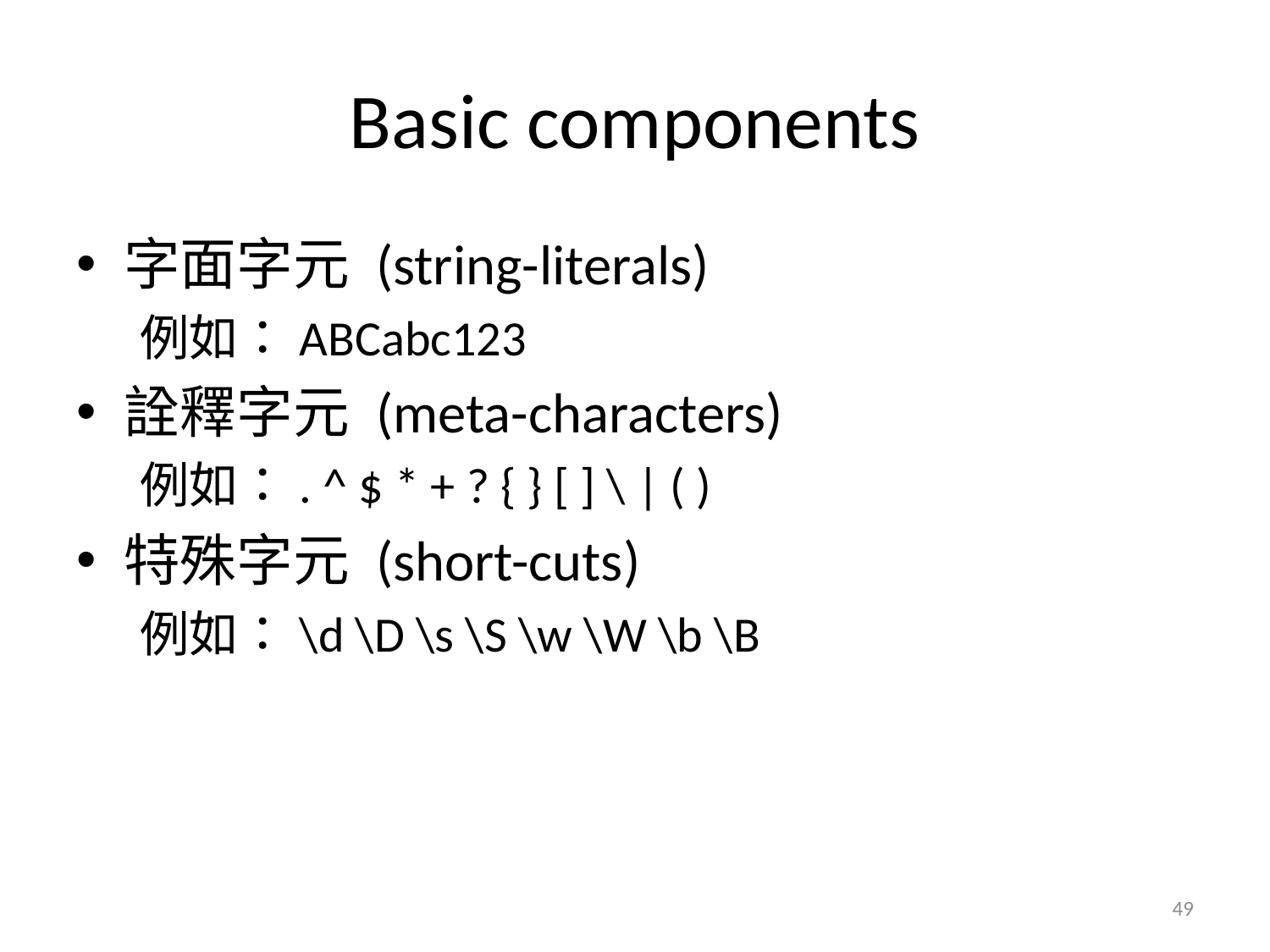

# Basic components
字面字元 (string-literals)
例如：ABCabc123
詮釋字元 (meta-characters)
例如：. ^ $ * + ? { } [ ] \ | ( )
特殊字元 (short-cuts)
例如：\d \D \s \S \w \W \b \B

49